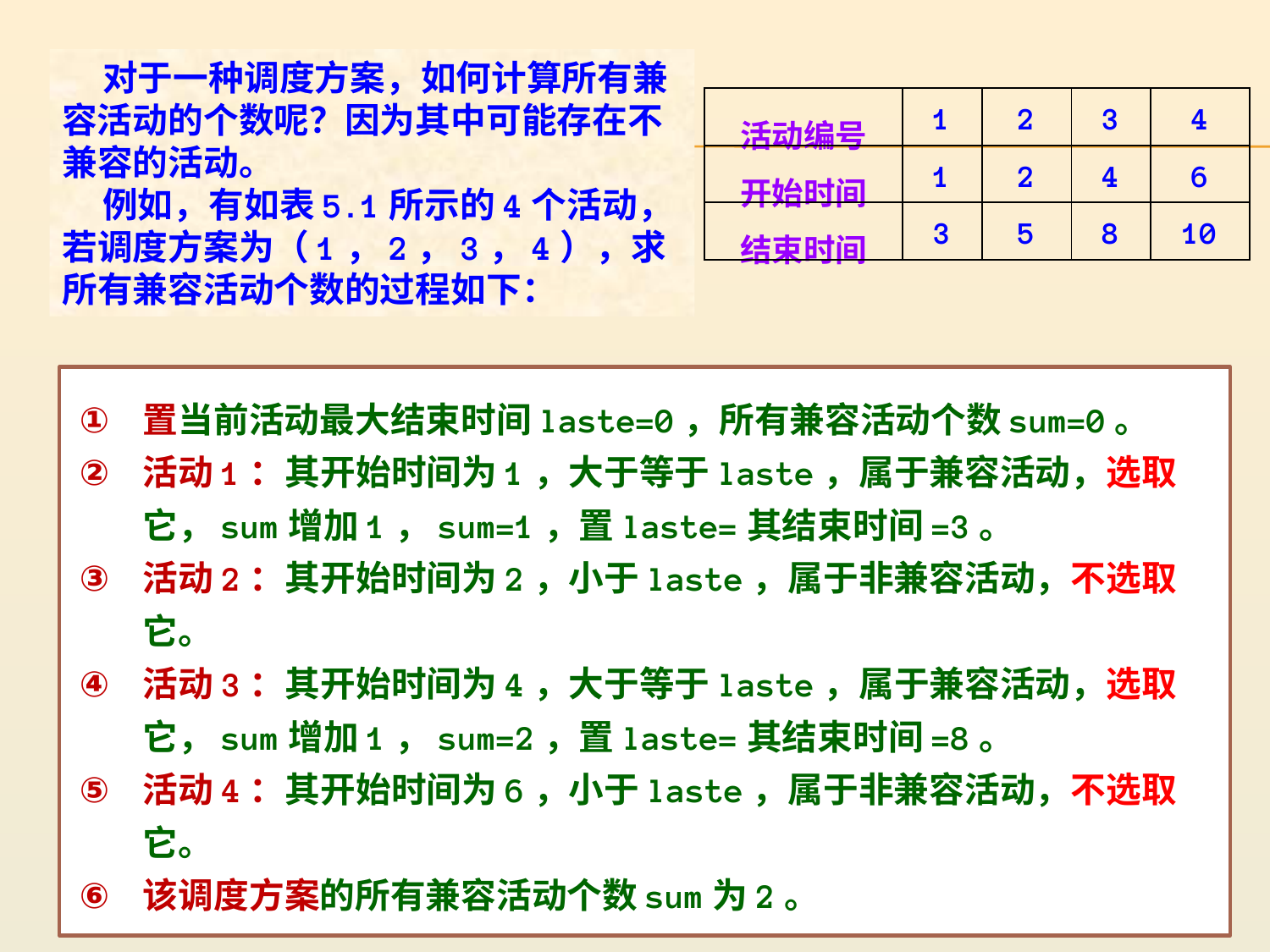

对于一种调度方案，如何计算所有兼容活动的个数呢？因为其中可能存在不兼容的活动。
    例如，有如表5.1所示的4个活动，若调度方案为（1，2，3，4），求所有兼容活动个数的过程如下：
| 活动编号 | 1 | 2 | 3 | 4 |
| --- | --- | --- | --- | --- |
| 开始时间 | 1 | 2 | 4 | 6 |
| 结束时间 | 3 | 5 | 8 | 10 |
置当前活动最大结束时间laste=0，所有兼容活动个数sum=0。
活动1：其开始时间为1，大于等于laste，属于兼容活动，选取它，sum增加1，sum=1，置laste=其结束时间=3。
活动2：其开始时间为2，小于laste，属于非兼容活动，不选取它。
活动3：其开始时间为4，大于等于laste，属于兼容活动，选取它，sum增加1，sum=2，置laste=其结束时间=8。
活动4：其开始时间为6，小于laste，属于非兼容活动，不选取它。
该调度方案的所有兼容活动个数sum为2。